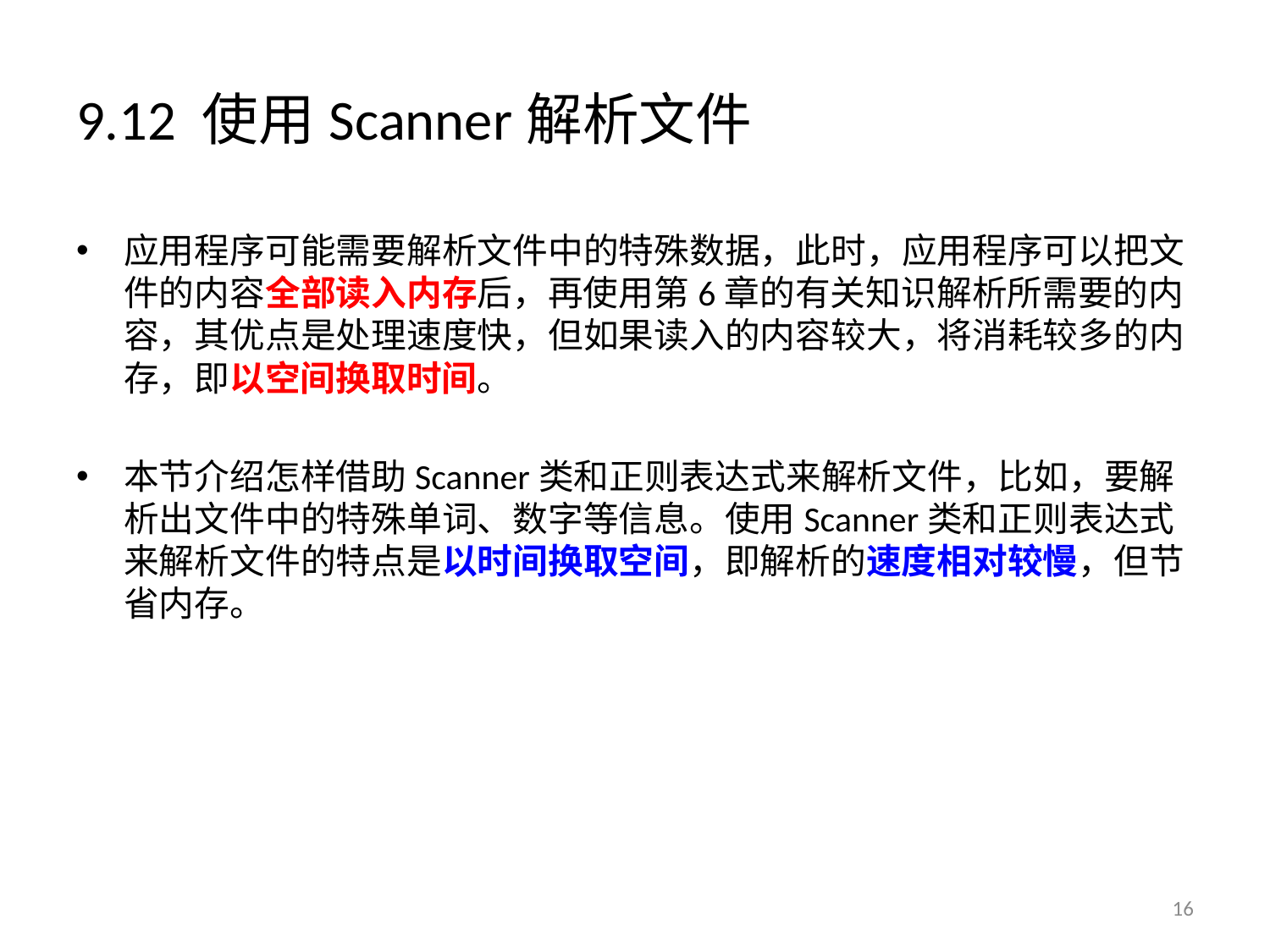

# 9.12 使用Scanner解析文件
应用程序可能需要解析文件中的特殊数据，此时，应用程序可以把文件的内容全部读入内存后，再使用第6章的有关知识解析所需要的内容，其优点是处理速度快，但如果读入的内容较大，将消耗较多的内存，即以空间换取时间。

本节介绍怎样借助Scanner类和正则表达式来解析文件，比如，要解析出文件中的特殊单词、数字等信息。使用Scanner类和正则表达式来解析文件的特点是以时间换取空间，即解析的速度相对较慢，但节省内存。
16